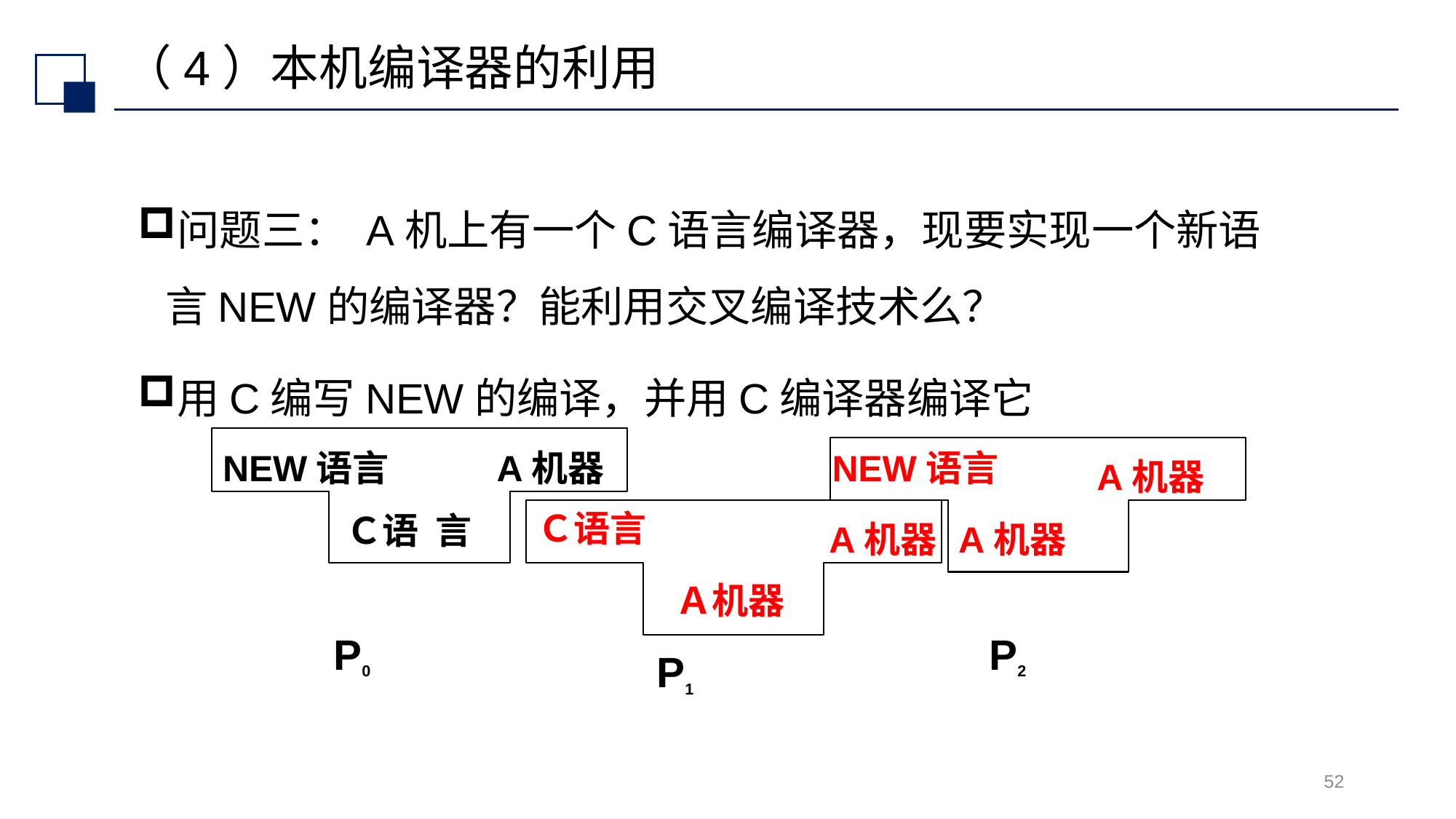

# （4）本机编译器的利用
问题三： A机上有一个C语言编译器，现要实现一个新语言NEW的编译器？能利用交叉编译技术么？
用C编写NEW的编译，并用C编译器编译它

NEW语言
A机器
NEW语言
A机器

Ｃ语言
Ｃ语  言
A机器
A机器
Ａ机器
P0
P2
P1
52